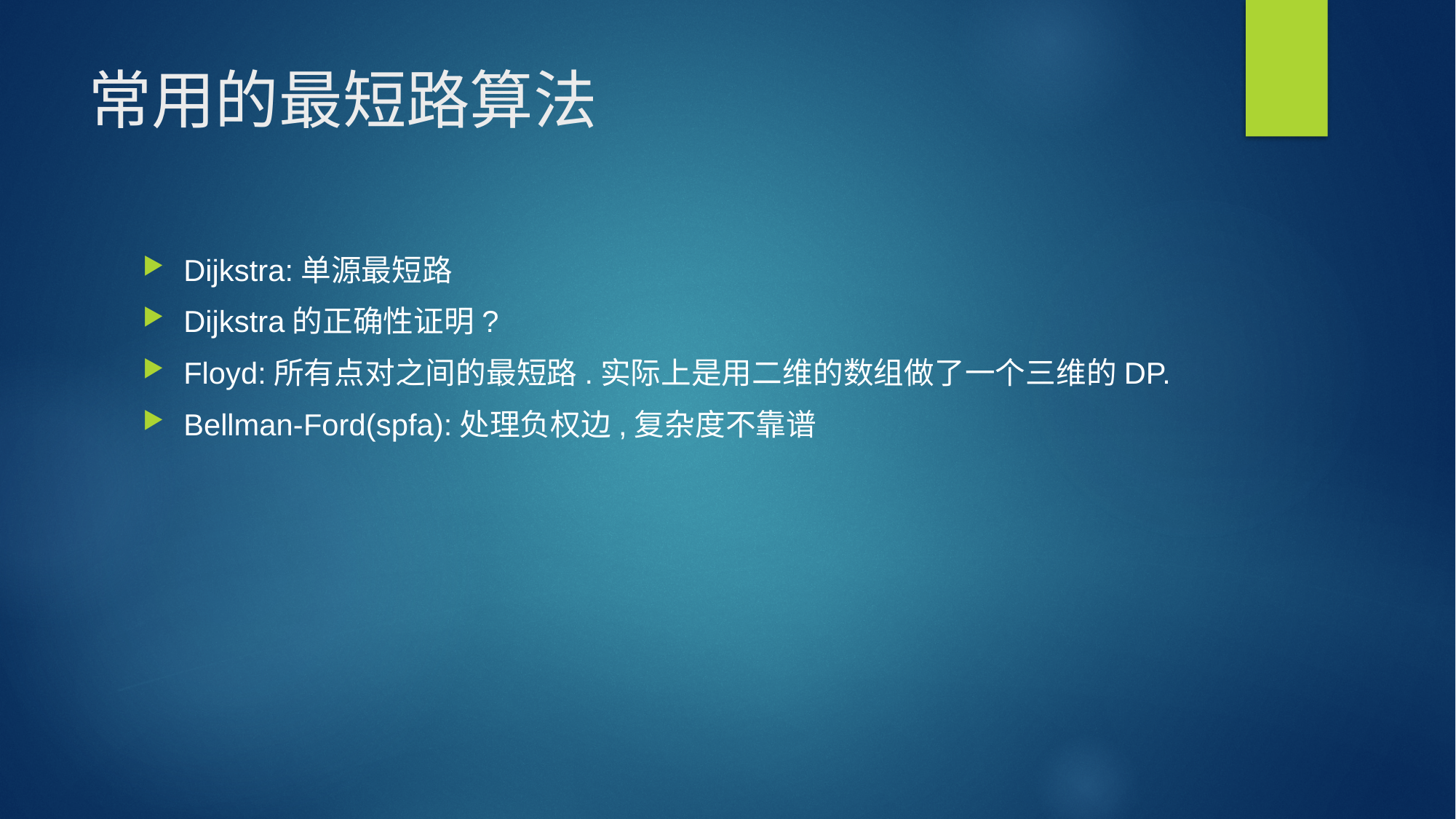

# 常用的最短路算法
Dijkstra:单源最短路
Dijkstra的正确性证明?
Floyd:所有点对之间的最短路.实际上是用二维的数组做了一个三维的DP.
Bellman-Ford(spfa):处理负权边,复杂度不靠谱